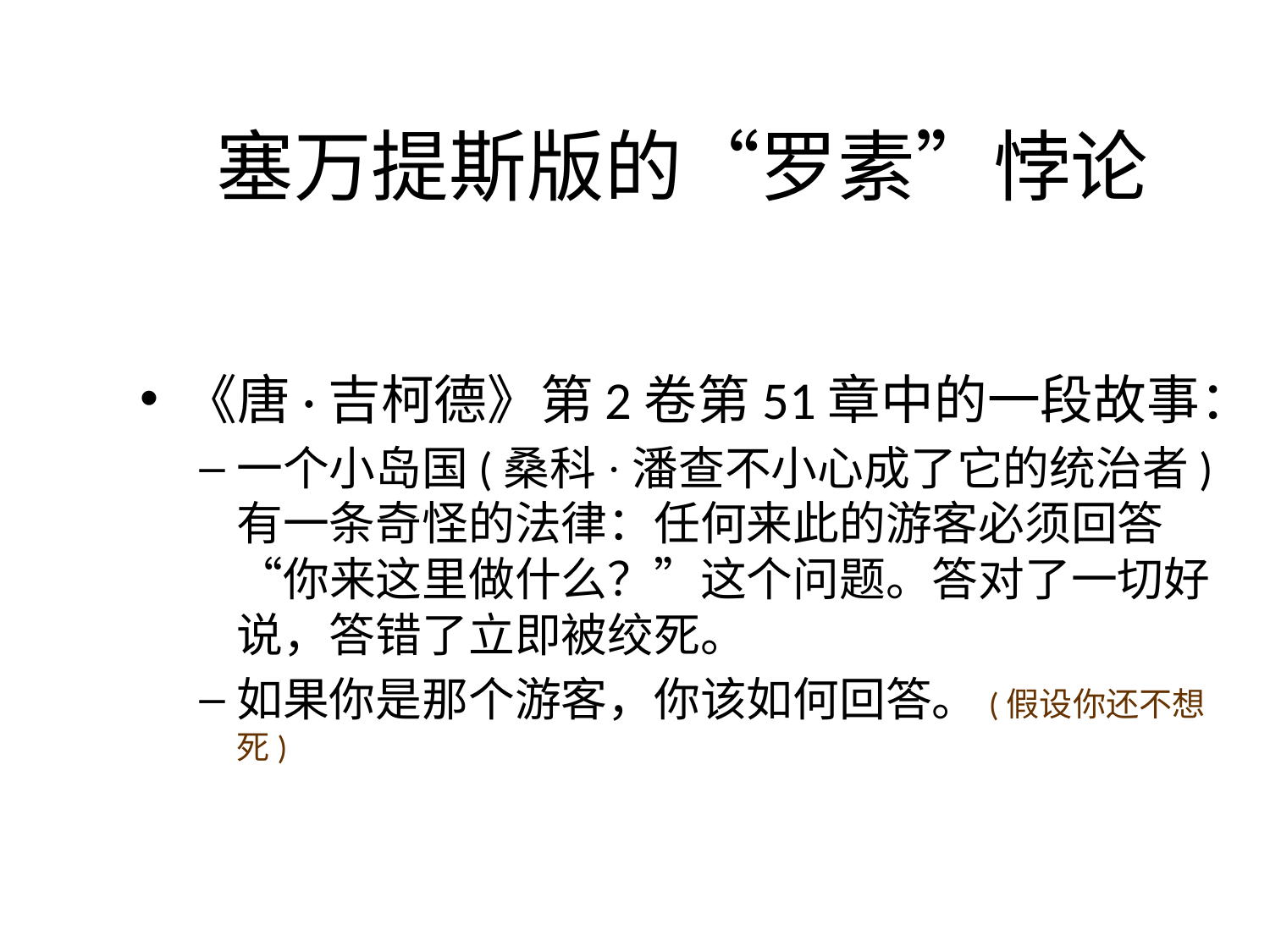

# 塞万提斯版的“罗素”悖论
《唐·吉柯德》第2卷第51章中的一段故事：
一个小岛国(桑科·潘查不小心成了它的统治者)有一条奇怪的法律：任何来此的游客必须回答“你来这里做什么？”这个问题。答对了一切好说，答错了立即被绞死。
如果你是那个游客，你该如何回答。(假设你还不想死)